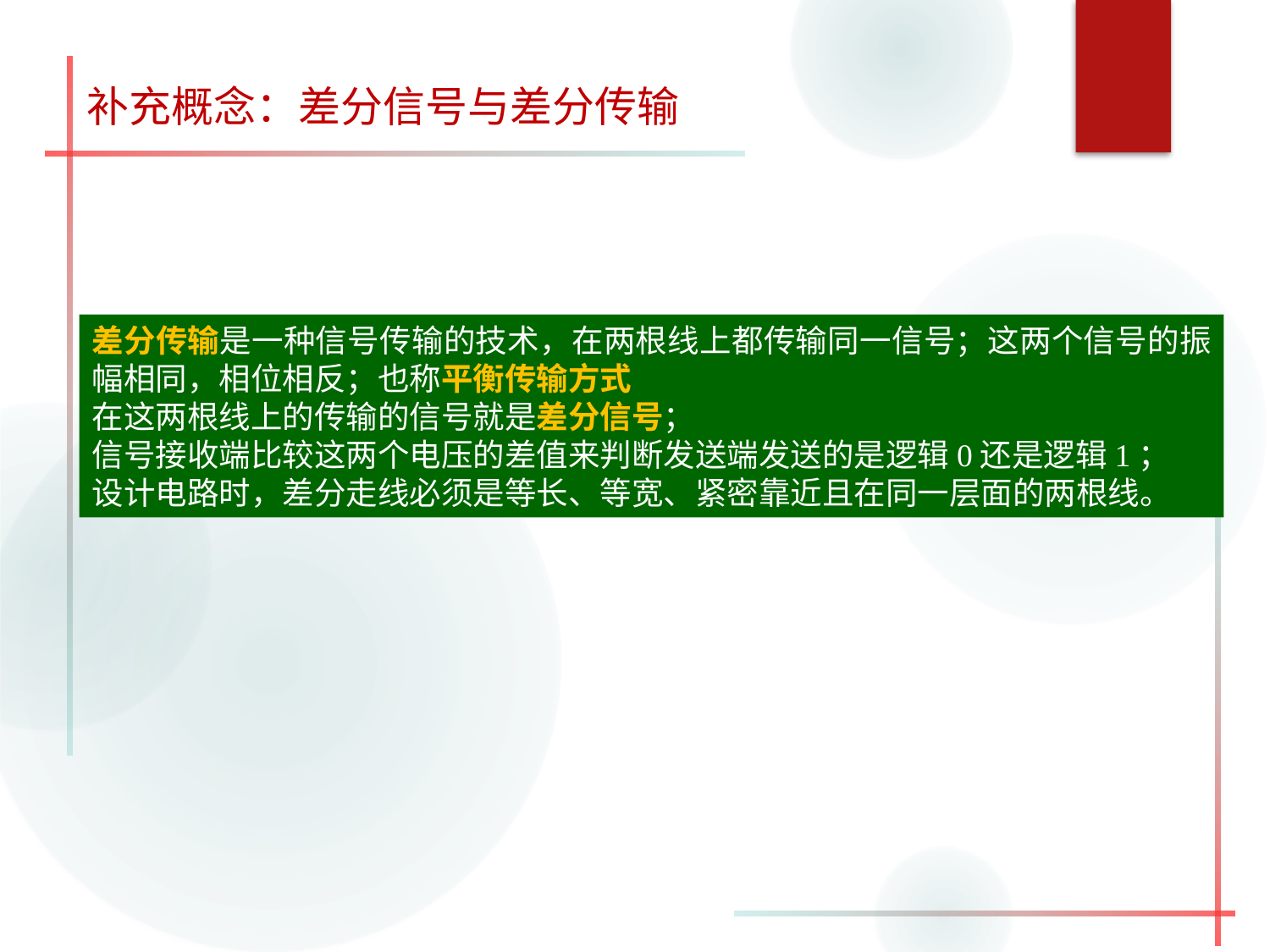

37
# 补充概念：差分信号与差分传输

差分传输是一种信号传输的技术，在两根线上都传输同一信号；这两个信号的振幅相同，相位相反；也称平衡传输方式
在这两根线上的传输的信号就是差分信号；
信号接收端比较这两个电压的差值来判断发送端发送的是逻辑0还是逻辑1；
设计电路时，差分走线必须是等长、等宽、紧密靠近且在同一层面的两根线。